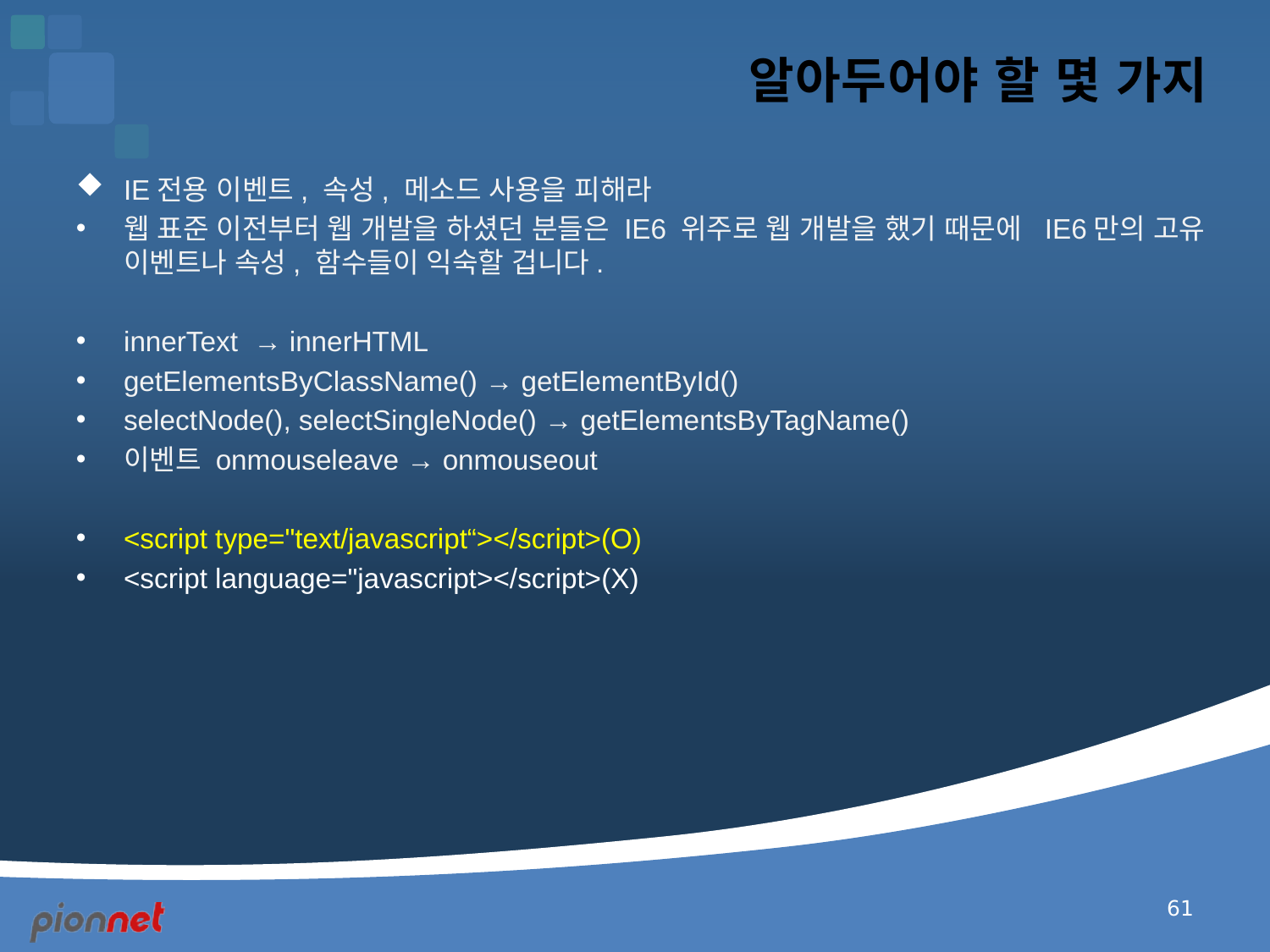

# 알아두어야 할 몇 가지
IE전용 이벤트, 속성, 메소드 사용을 피해라
웹 표준 이전부터 웹 개발을 하셨던 분들은 IE6 위주로 웹 개발을 했기 때문에  IE6만의 고유 이벤트나 속성, 함수들이 익숙할 겁니다.

innerText  → innerHTML
getElementsByClassName() → getElementById()
selectNode(), selectSingleNode() → getElementsByTagName()
이벤트 onmouseleave → onmouseout

<script type="text/javascript“></script>(O)
<script language="javascript></script>(X)
61